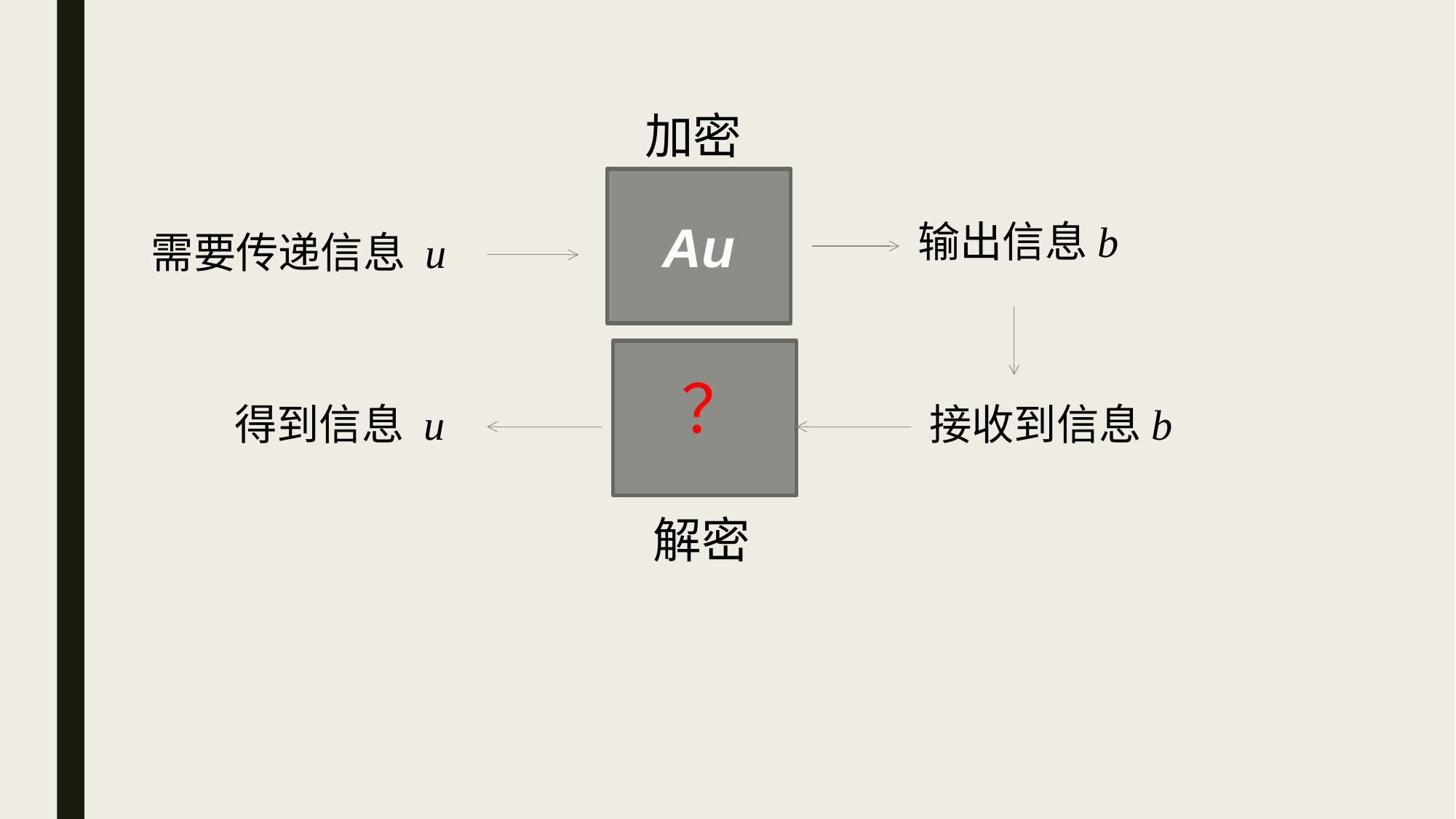

加密
Au
输出信息b
需要传递信息 u

？
得到信息 u
接收到信息b
解密